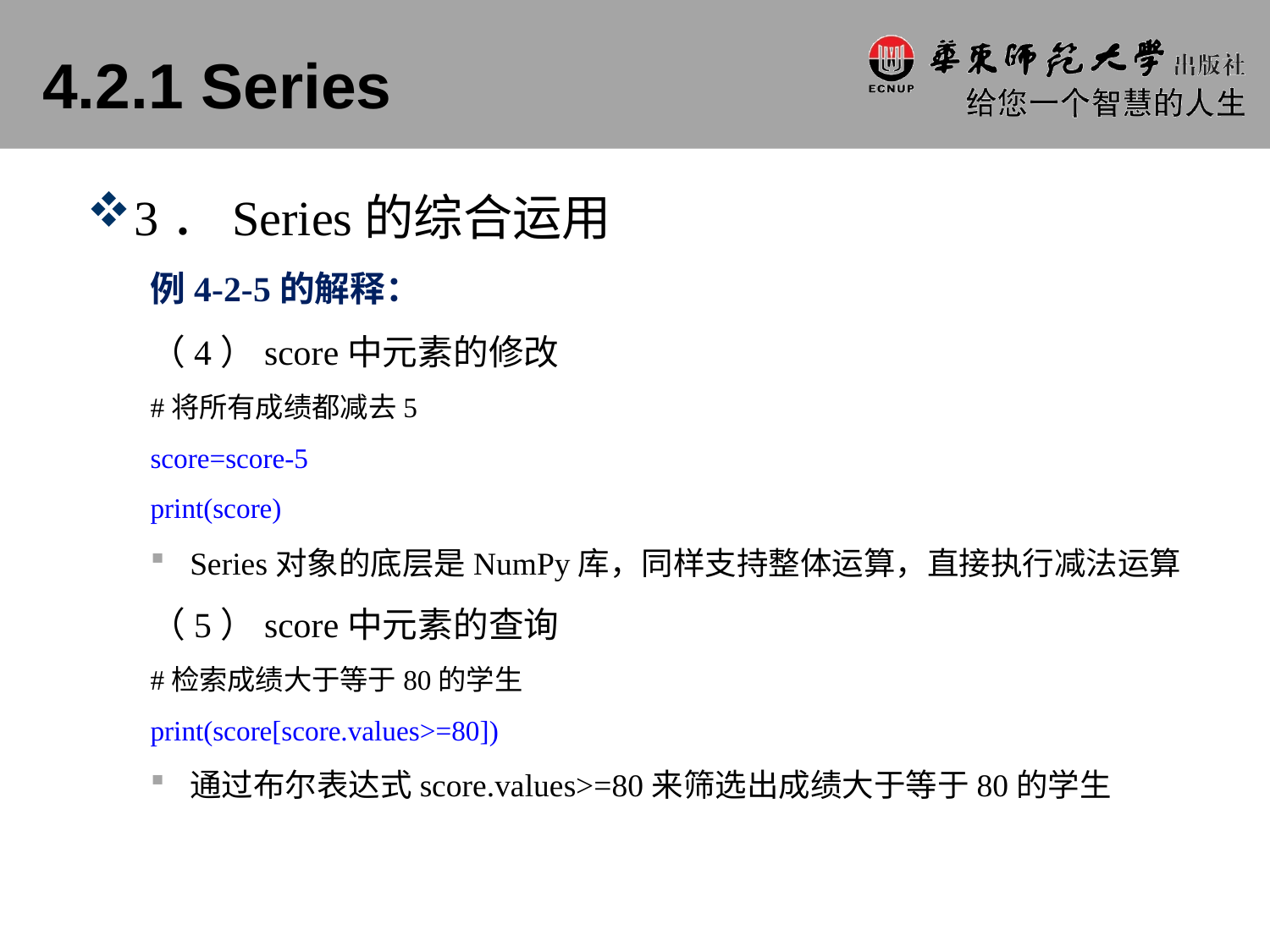

# 4.2.1 Series
3．Series的综合运用
例4-2-5的解释：
（4）score中元素的修改
#将所有成绩都减去5
score=score-5
print(score)
Series对象的底层是NumPy库，同样支持整体运算，直接执行减法运算
（5）score中元素的查询
#检索成绩大于等于80的学生
print(score[score.values>=80])
通过布尔表达式score.values>=80来筛选出成绩大于等于80的学生